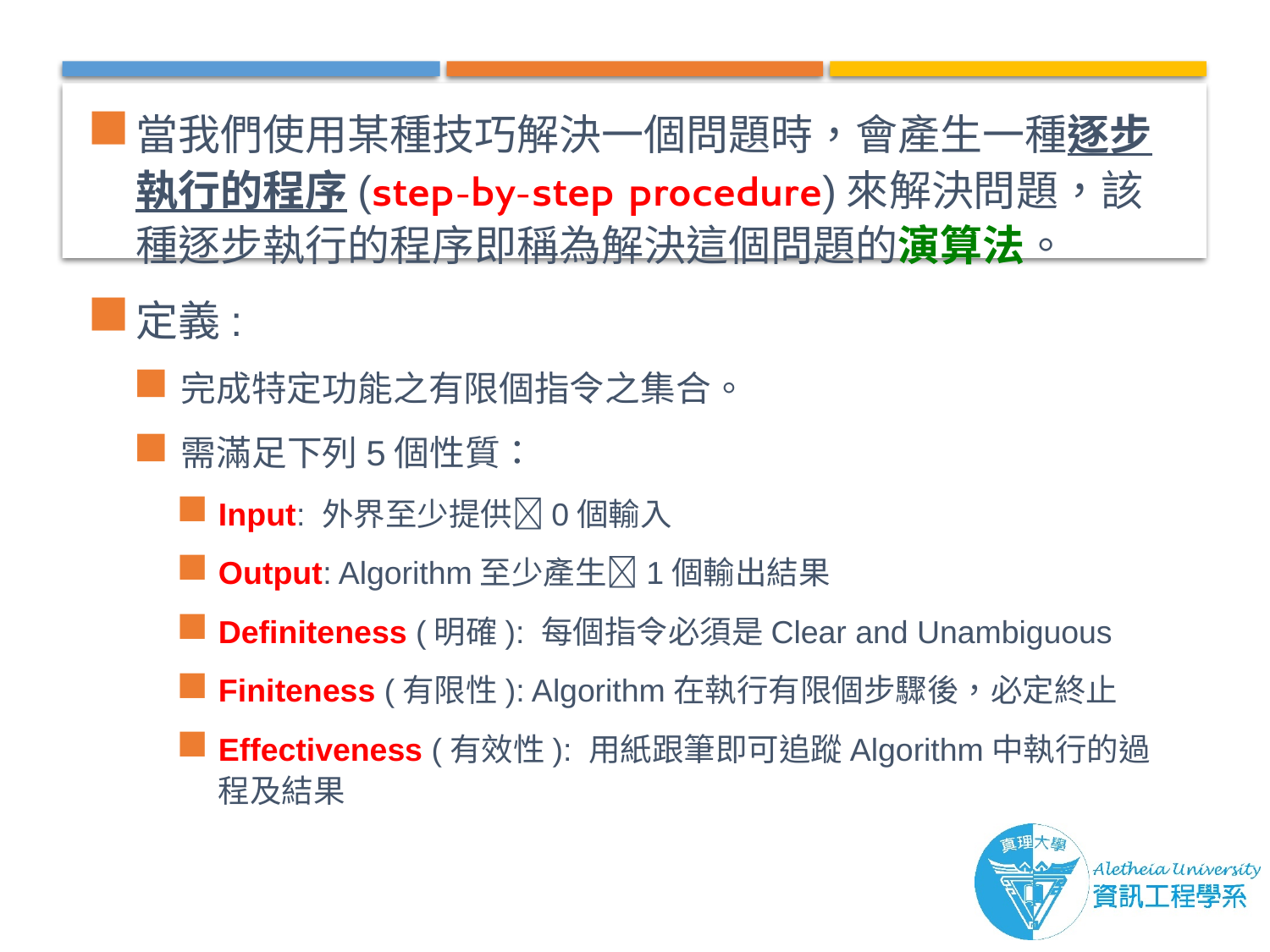

當我們使用某種技巧解決一個問題時，會產生一種逐步執行的程序(step-by-step procedure)來解決問題，該種逐步執行的程序即稱為解決這個問題的演算法。
定義:
完成特定功能之有限個指令之集合。
需滿足下列5個性質：
Input: 外界至少提供≥0個輸入
Output: Algorithm至少產生≥1個輸出結果
Definiteness (明確): 每個指令必須是Clear and Unambiguous
Finiteness (有限性): Algorithm在執行有限個步驟後，必定終止
Effectiveness (有效性): 用紙跟筆即可追蹤Algorithm中執行的過程及結果